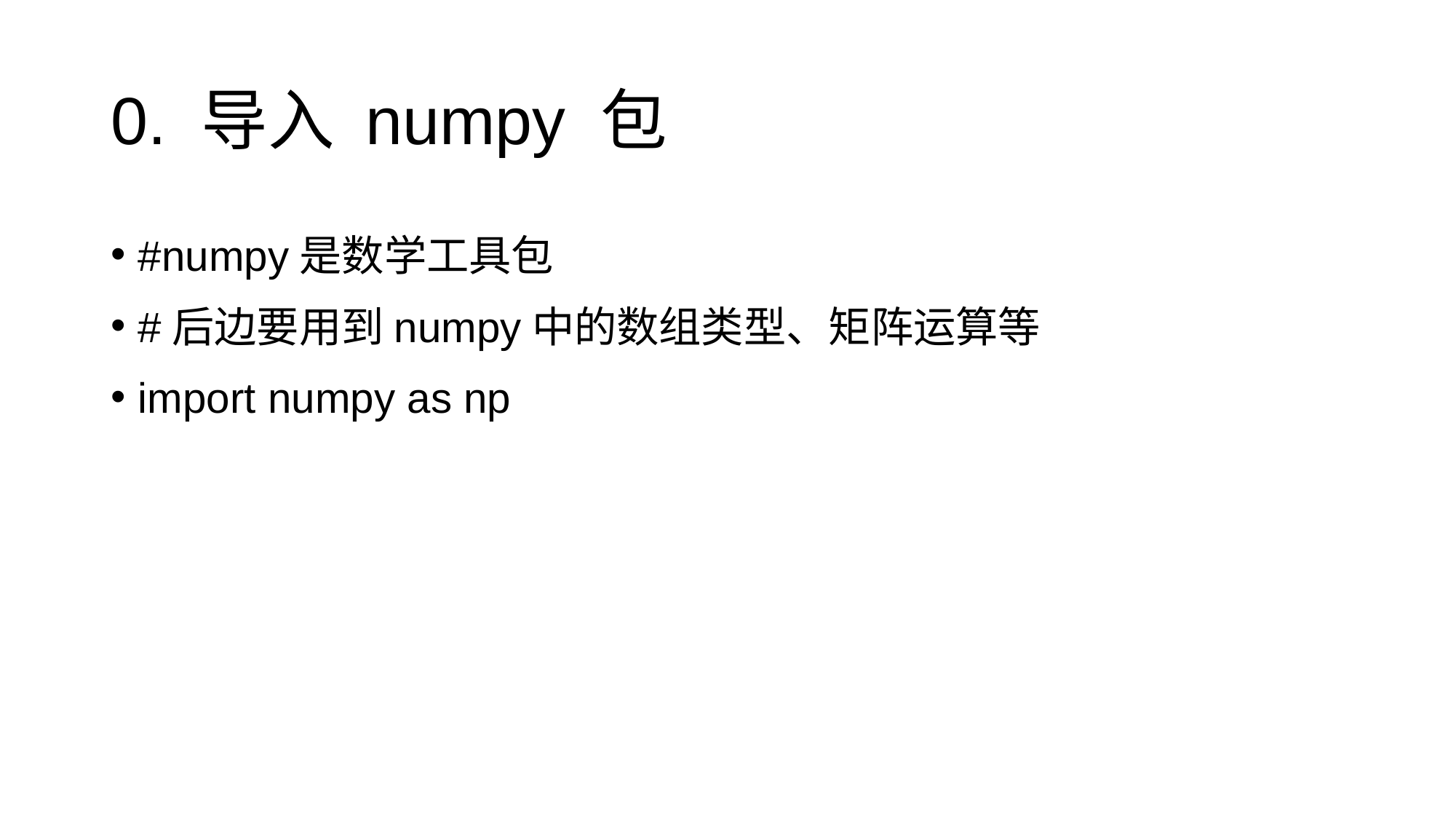

# 0. 导入 numpy 包
#numpy是数学工具包
#后边要用到numpy中的数组类型、矩阵运算等
import numpy as np